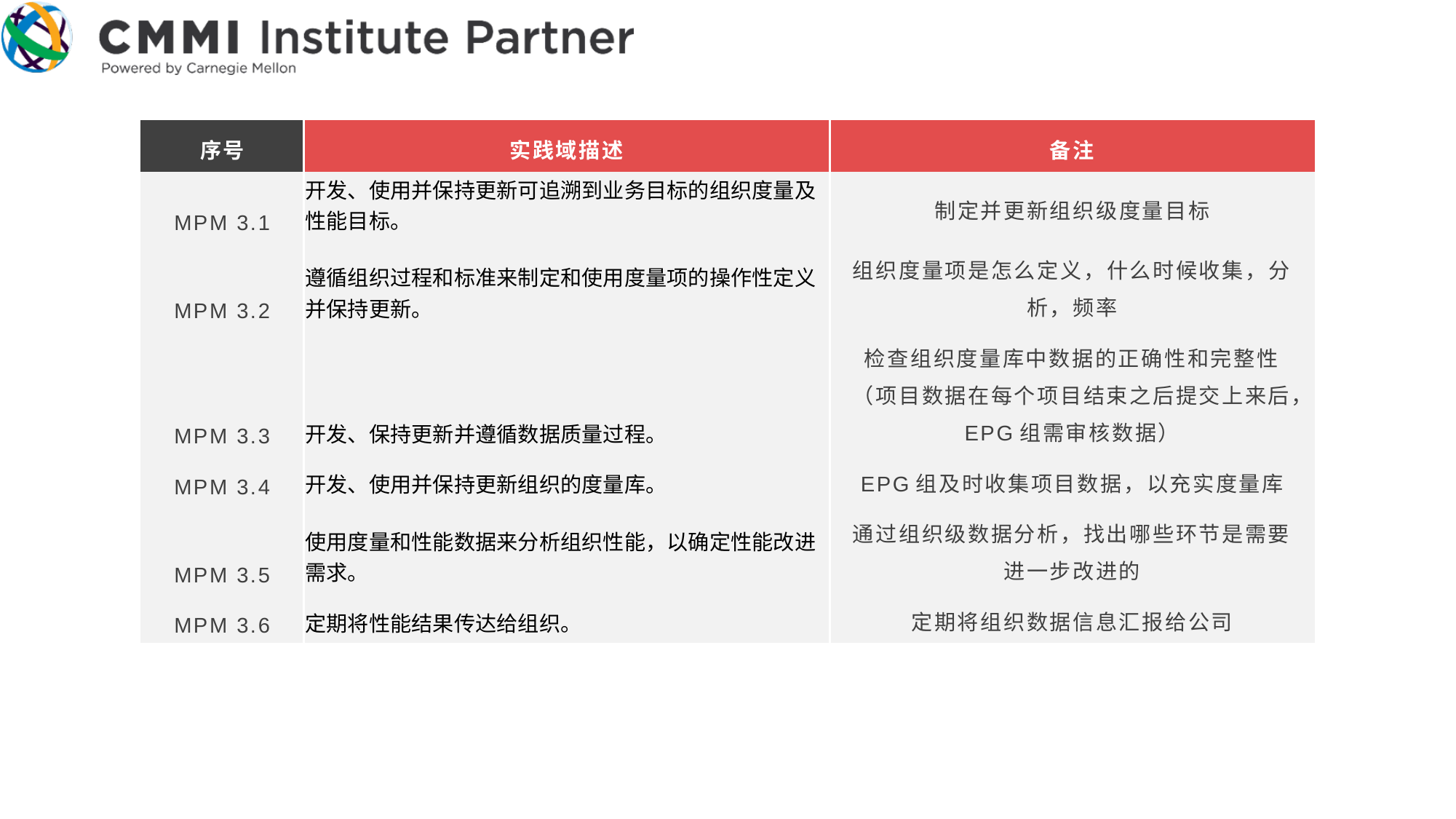

| 序号 | 实践域描述 | 备注 |
| --- | --- | --- |
| MPM 3.1 | 开发、使用并保持更新可追溯到业务目标的组织度量及性能目标。 | 制定并更新组织级度量目标 |
| MPM 3.2 | 遵循组织过程和标准来制定和使用度量项的操作性定义并保持更新。 | 组织度量项是怎么定义，什么时候收集，分析，频率 |
| MPM 3.3 | 开发、保持更新并遵循数据质量过程。 | 检查组织度量库中数据的正确性和完整性（项目数据在每个项目结束之后提交上来后，EPG组需审核数据） |
| MPM 3.4 | 开发、使用并保持更新组织的度量库。 | EPG组及时收集项目数据，以充实度量库 |
| MPM 3.5 | 使用度量和性能数据来分析组织性能，以确定性能改进需求。 | 通过组织级数据分析，找出哪些环节是需要进一步改进的 |
| MPM 3.6 | 定期将性能结果传达给组织。 | 定期将组织数据信息汇报给公司 |